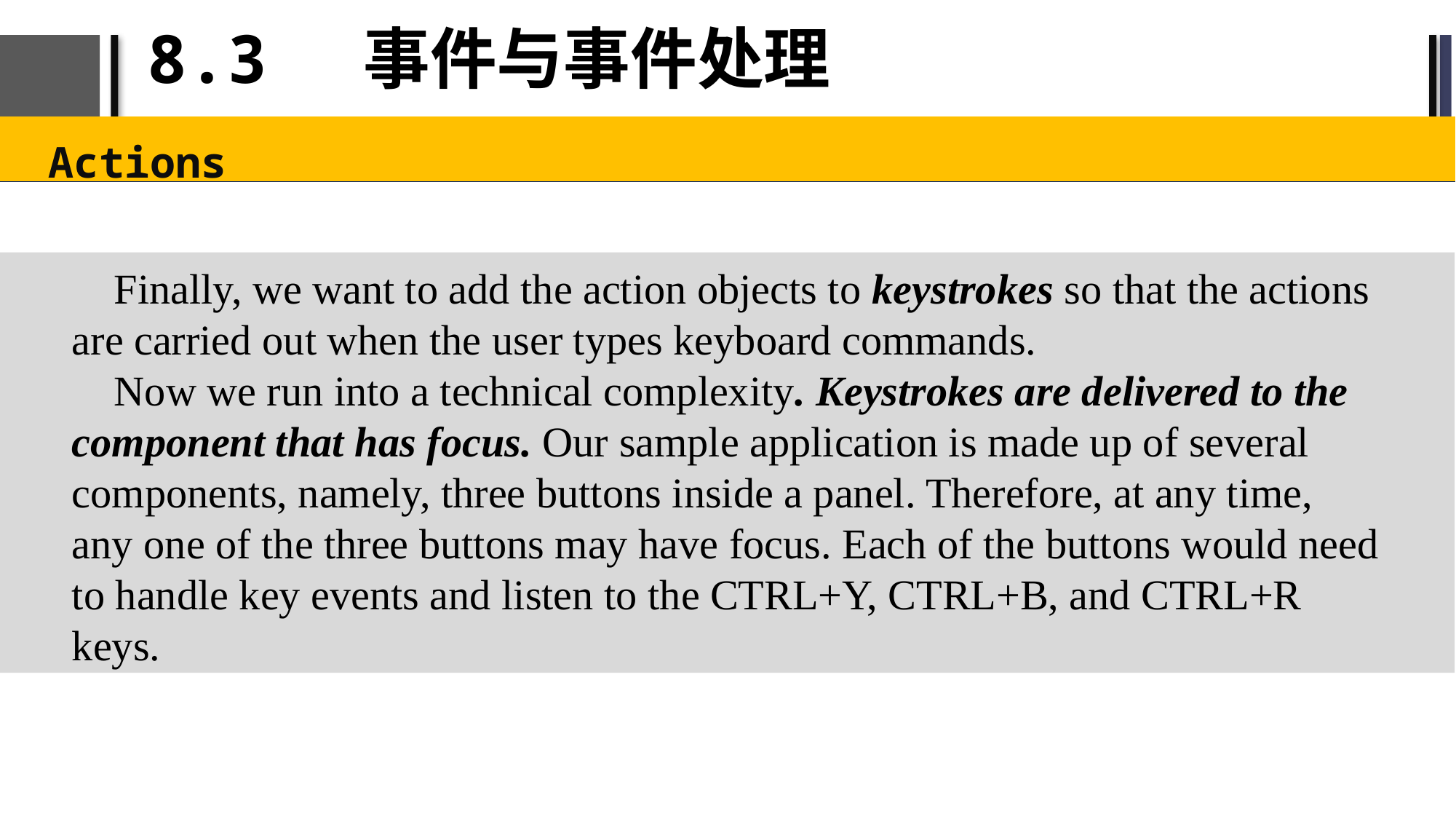

# 8.3  事件与事件处理

Actions

    Finally, we want to add the action objects to keystrokes so that the actions are carried out when the user types keyboard commands.
    Now we run into a technical complexity. Keystrokes are delivered to the component that has focus. Our sample application is made up of several components, namely, three buttons inside a panel. Therefore, at any time, any one of the three buttons may have focus. Each of the buttons would need to handle key events and listen to the CTRL+Y, CTRL+B, and CTRL+R keys.